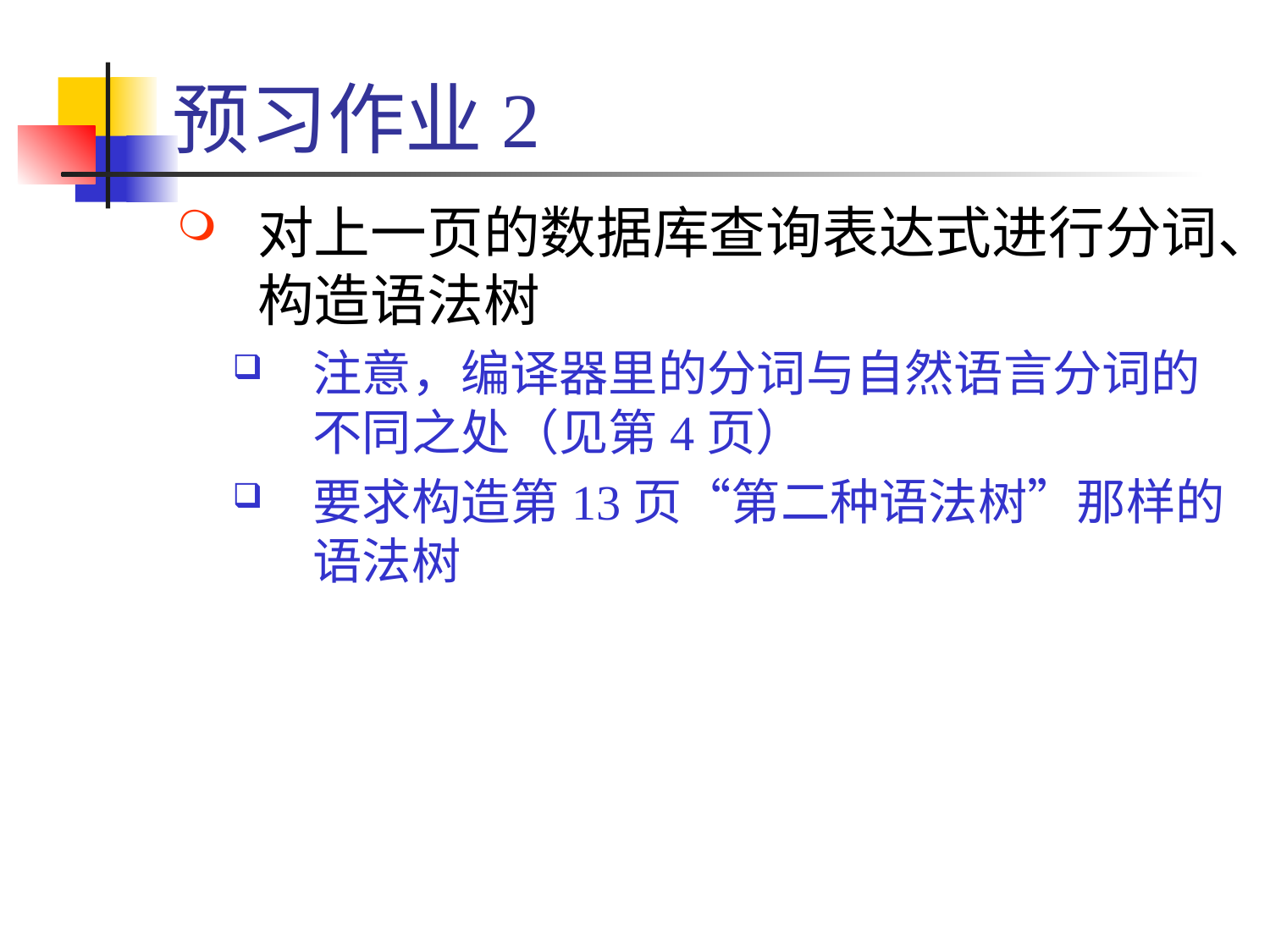

# 预习作业2
对上一页的数据库查询表达式进行分词、构造语法树
注意，编译器里的分词与自然语言分词的不同之处（见第4页）
要求构造第13页“第二种语法树”那样的语法树